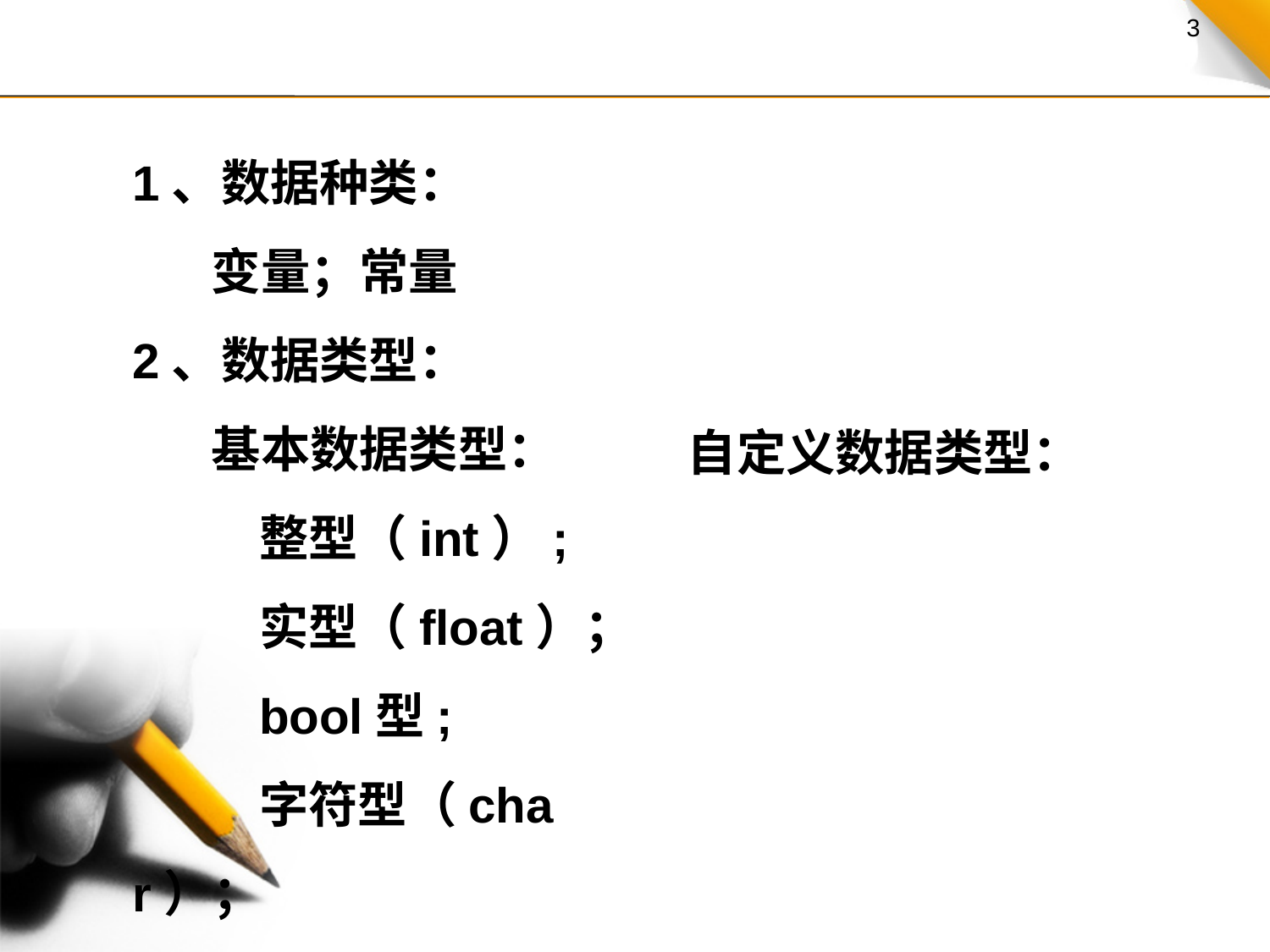

1、数据种类：
      变量；常量
2、数据类型：
      基本数据类型：
	整型（int）;
	实型（float）；
	bool型;
	字符型（char）；
自定义数据类型：